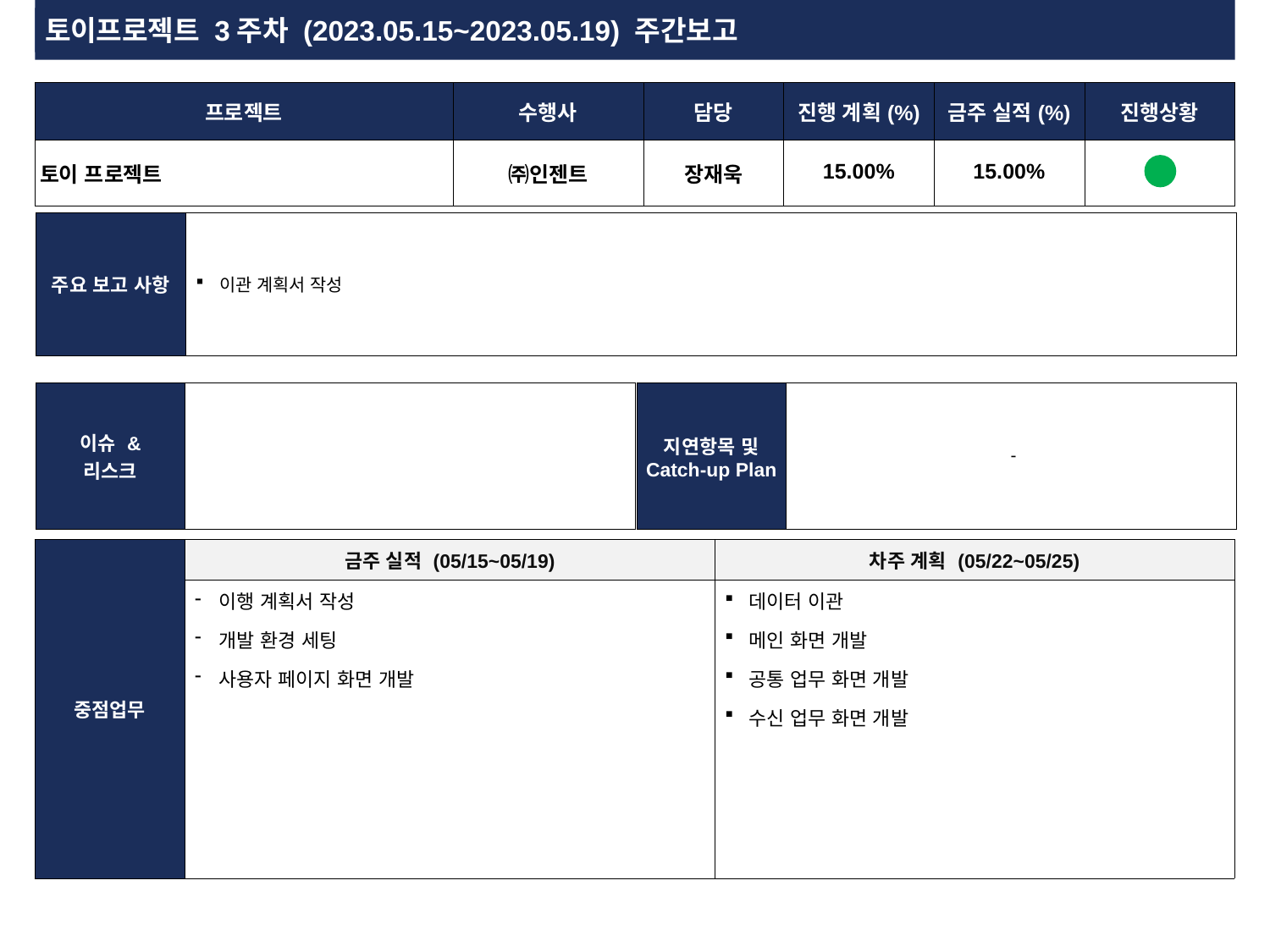

# 토이프로젝트 3주차 (2023.05.15~2023.05.19) 주간보고
| 프로젝트 | 수행사 | 담당 | 진행 계획(%) | 금주 실적(%) | 진행상황 |
| --- | --- | --- | --- | --- | --- |
| 토이 프로젝트 | ㈜인젠트 | 장재욱 | 15.00% | 15.00% |  |

| 주요 보고 사항 | 이관 계획서 작성 |
| --- | --- |
| 이슈 & 리스크 |  |
| --- | --- |
| 지연항목 및 Catch-up Plan | - |
| --- | --- |
| 중점업무 | 금주 실적 (05/15~05/19) | 차주 계획 (05/22~05/25) |
| --- | --- | --- |
|  | 이행 계획서 작성 개발 환경 세팅 사용자 페이지 화면 개발 | 데이터 이관 메인 화면 개발 공통 업무 화면 개발 수신 업무 화면 개발 |